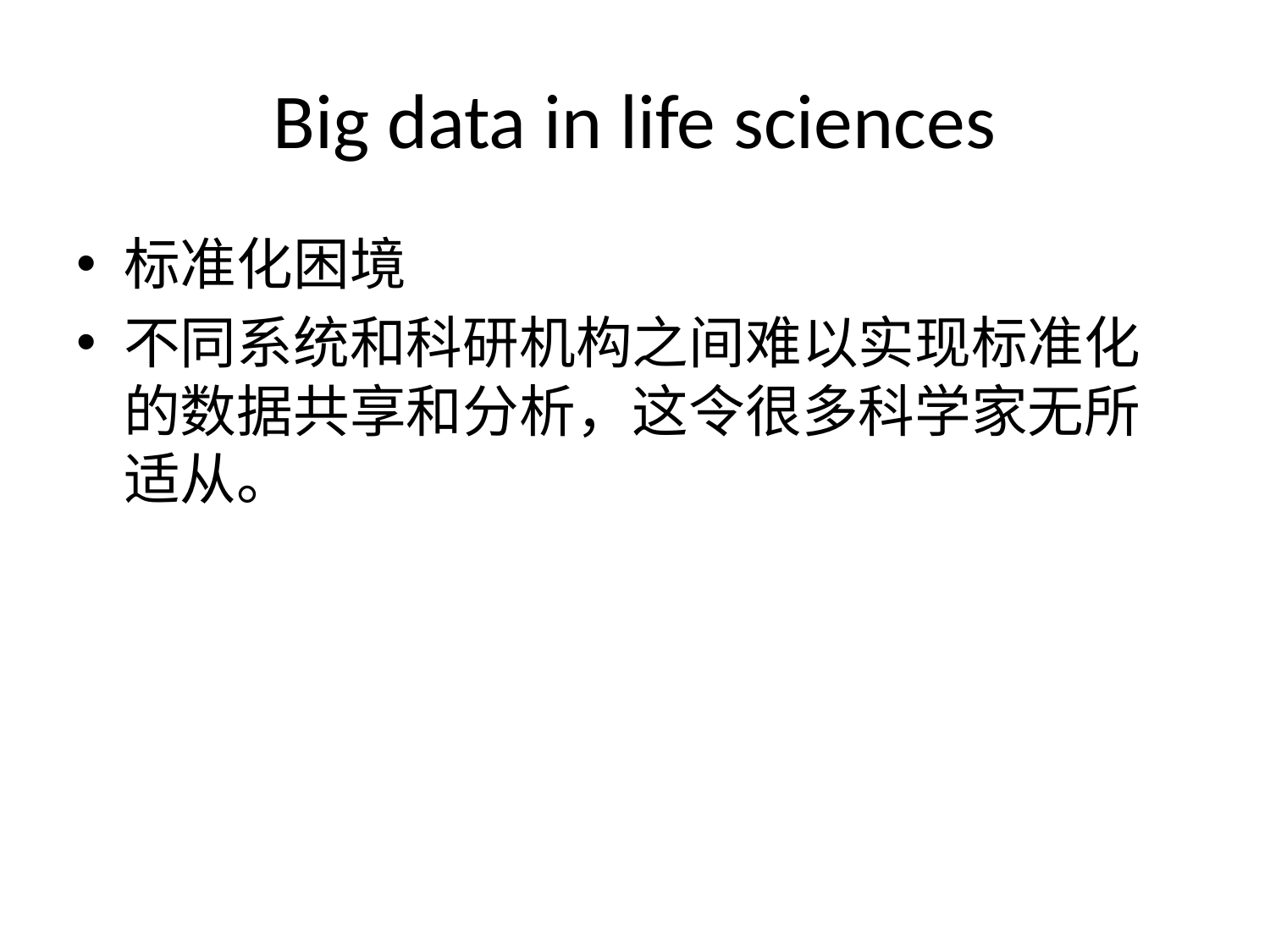

# Big data in life sciences
标准化困境
不同系统和科研机构之间难以实现标准化的数据共享和分析，这令很多科学家无所适从。